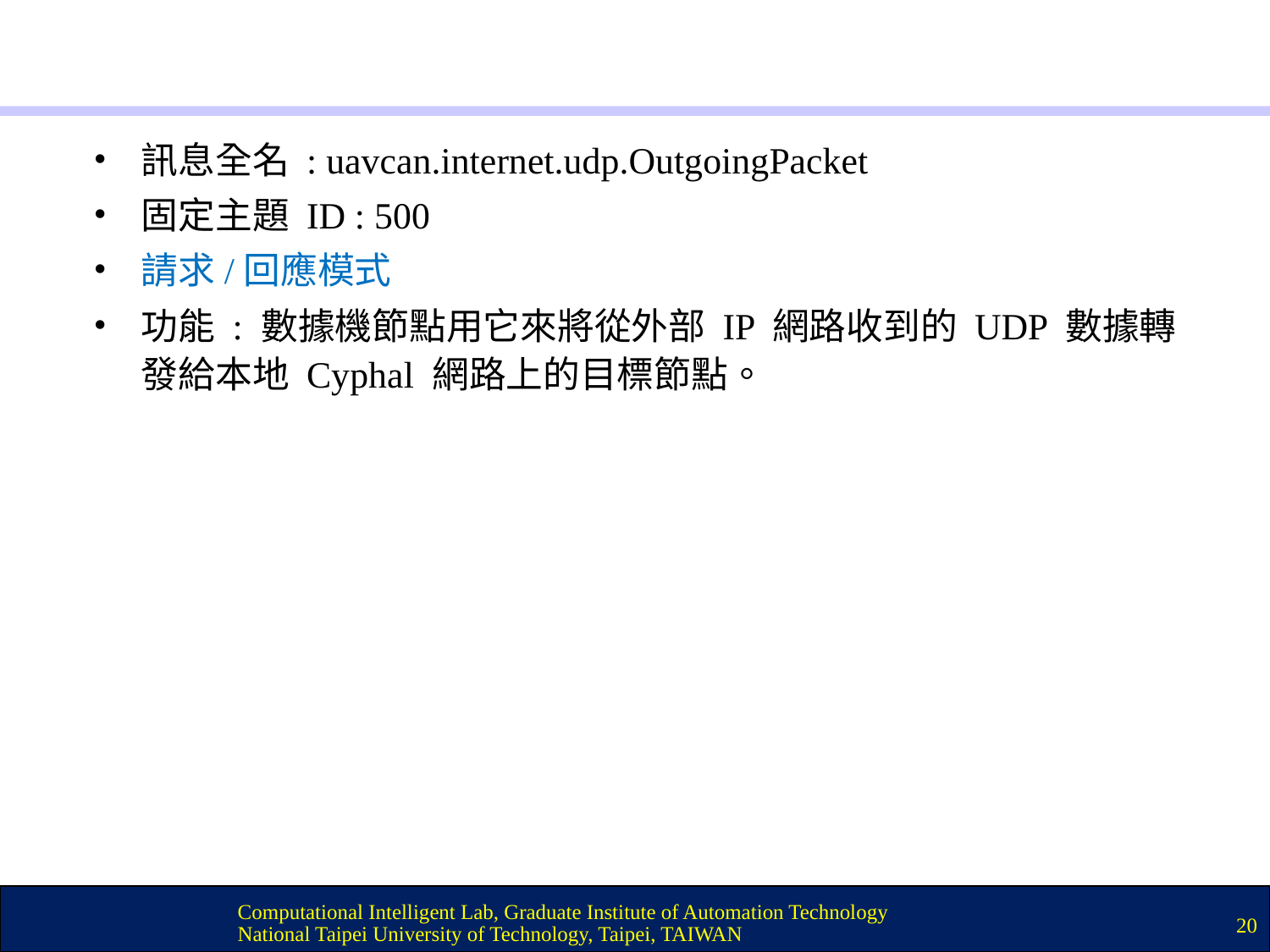

#
訊息全名 : uavcan.internet.udp.OutgoingPacket
固定主題 ID : 500
請求/回應模式
功能 : 數據機節點用它來將從外部 IP 網路收到的 UDP 數據轉發給本地 Cyphal 網路上的目標節點。